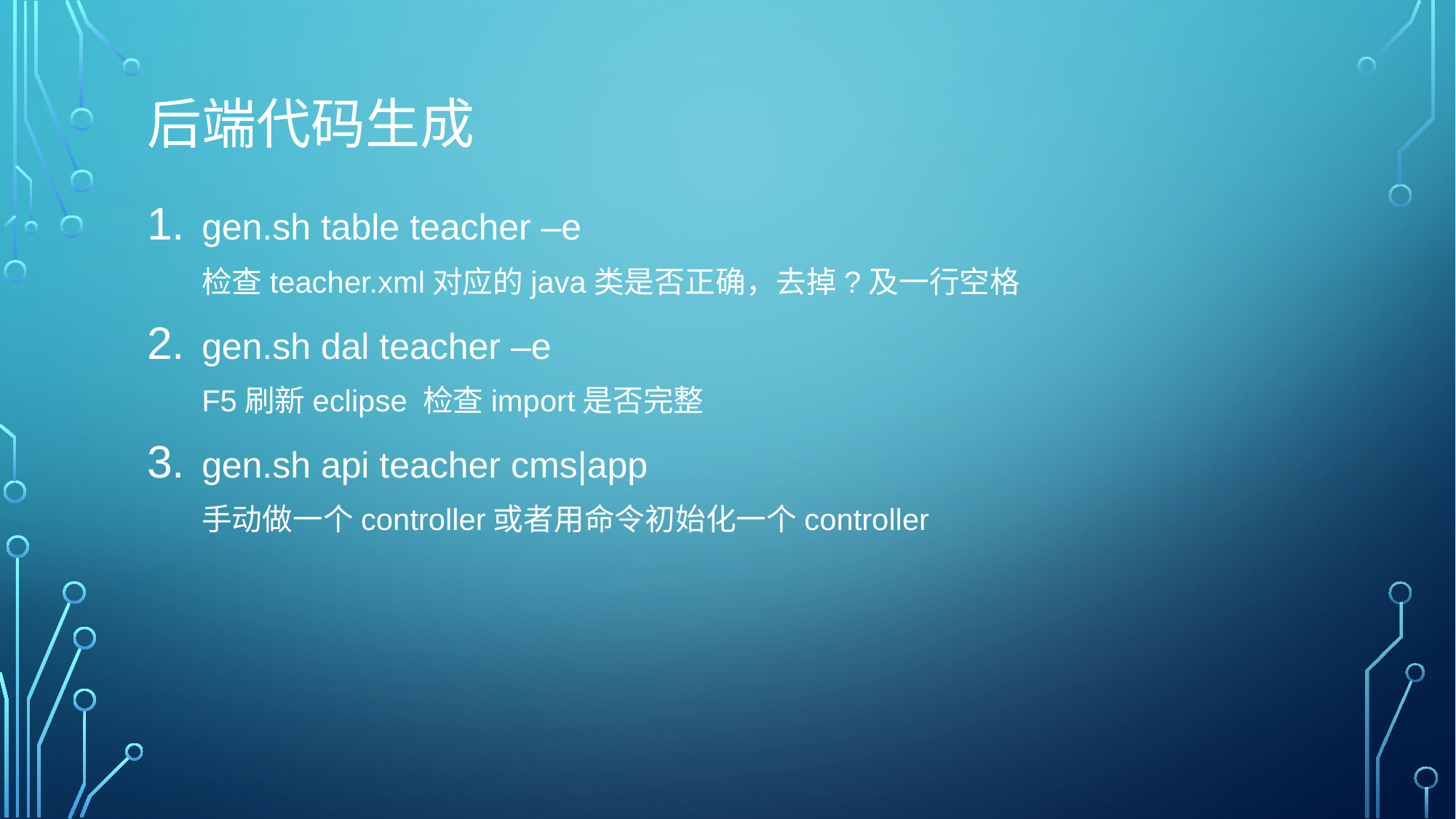

# 后端代码生成
gen.sh table teacher –e
检查teacher.xml对应的java类是否正确，去掉?及一行空格
gen.sh dal teacher –e
F5刷新eclipse 检查import是否完整
gen.sh api teacher cms|app
手动做一个controller或者用命令初始化一个controller